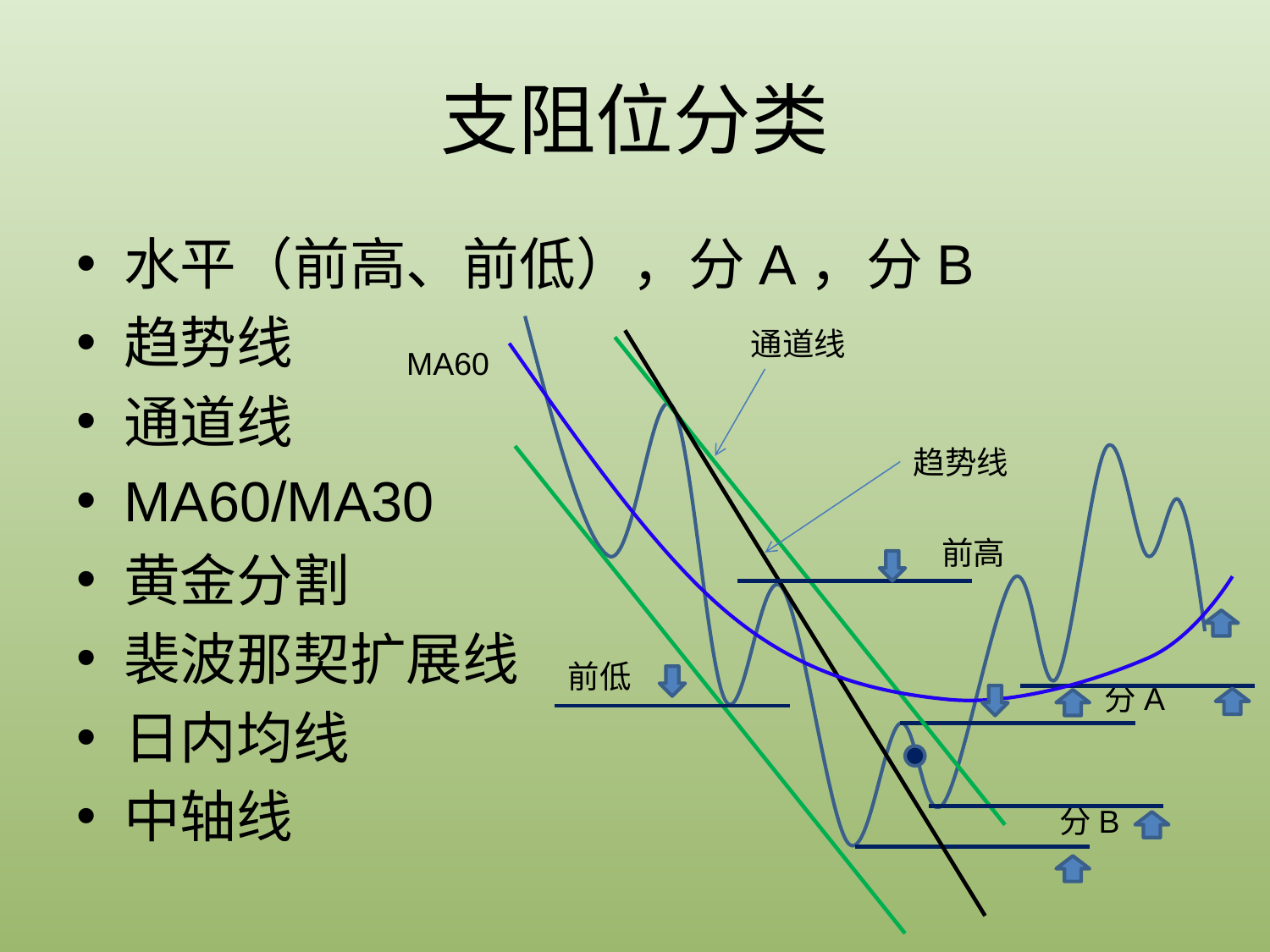

支阻位分类
水平（前高、前低），分A，分B
趋势线
通道线
MA60/MA30
黄金分割
裴波那契扩展线
日内均线
中轴线

通道线
MA60

趋势线
前高

前低

分A

分B